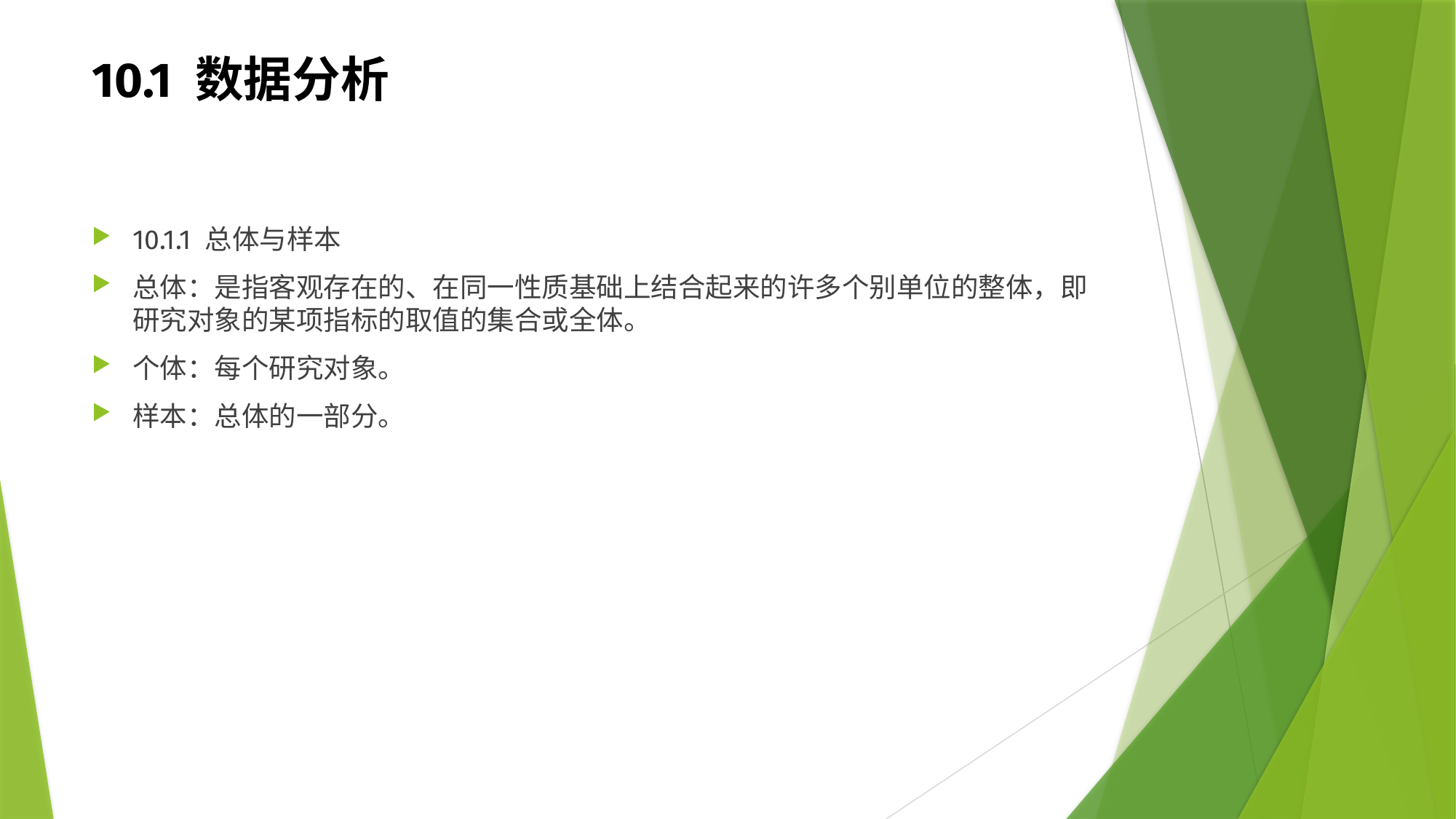

# 10.1 数据分析
10.1.1 总体与样本
总体：是指客观存在的、在同一性质基础上结合起来的许多个别单位的整体，即研究对象的某项指标的取值的集合或全体。
个体：每个研究对象。
样本：总体的一部分。